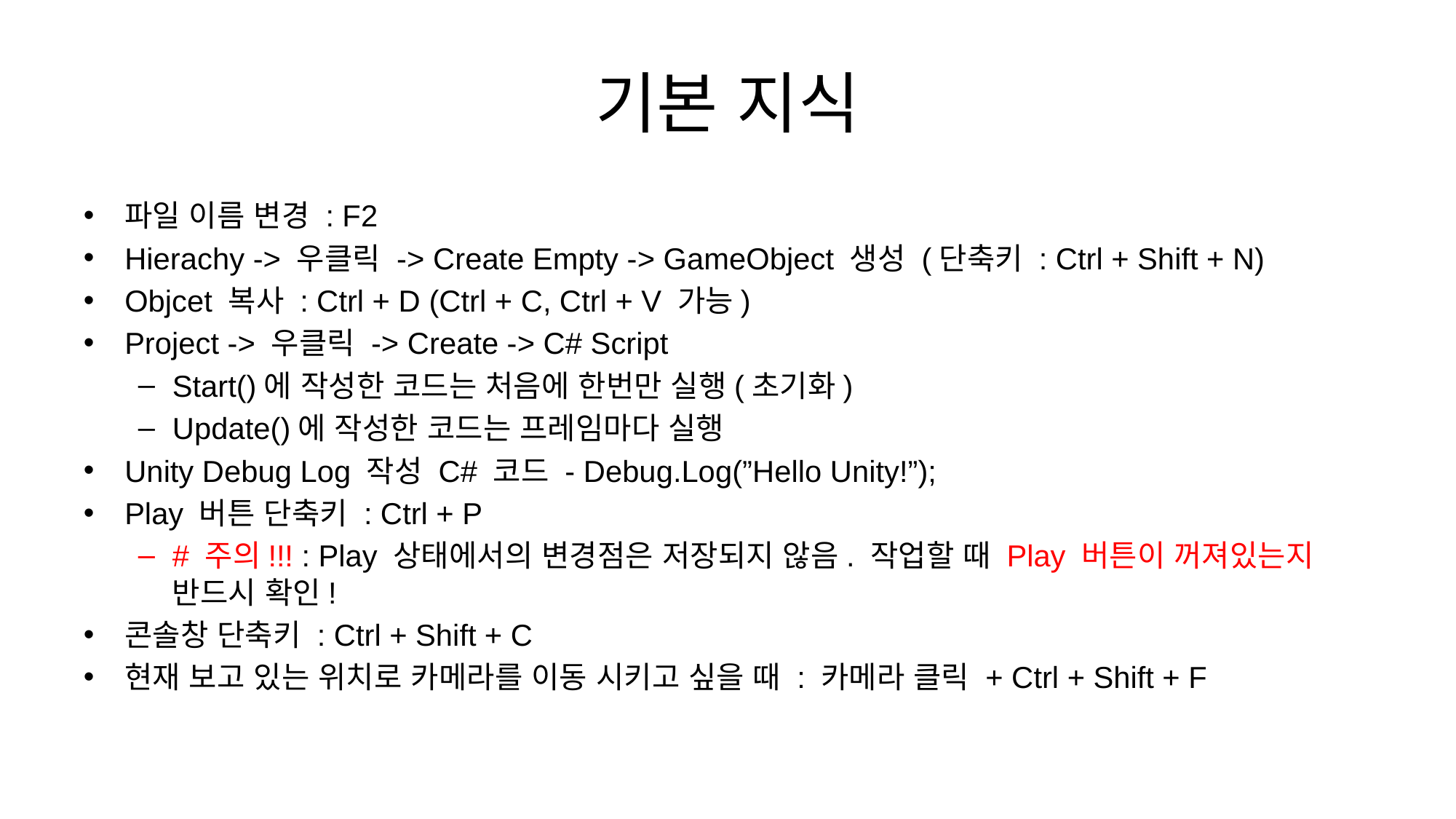

# 기본 지식
파일 이름 변경 : F2
Hierachy -> 우클릭 -> Create Empty -> GameObject 생성 (단축키 : Ctrl + Shift + N)
Objcet 복사 : Ctrl + D (Ctrl + C, Ctrl + V 가능)
Project -> 우클릭 -> Create -> C# Script
Start()에 작성한 코드는 처음에 한번만 실행(초기화)
Update()에 작성한 코드는 프레임마다 실행
Unity Debug Log 작성 C# 코드 - Debug.Log(”Hello Unity!”);
Play 버튼 단축키 : Ctrl + P
# 주의!!! : Play 상태에서의 변경점은 저장되지 않음. 작업할 때 Play 버튼이 꺼져있는지 반드시 확인!
콘솔창 단축키 : Ctrl + Shift + C
현재 보고 있는 위치로 카메라를 이동 시키고 싶을 때 : 카메라 클릭 + Ctrl + Shift + F